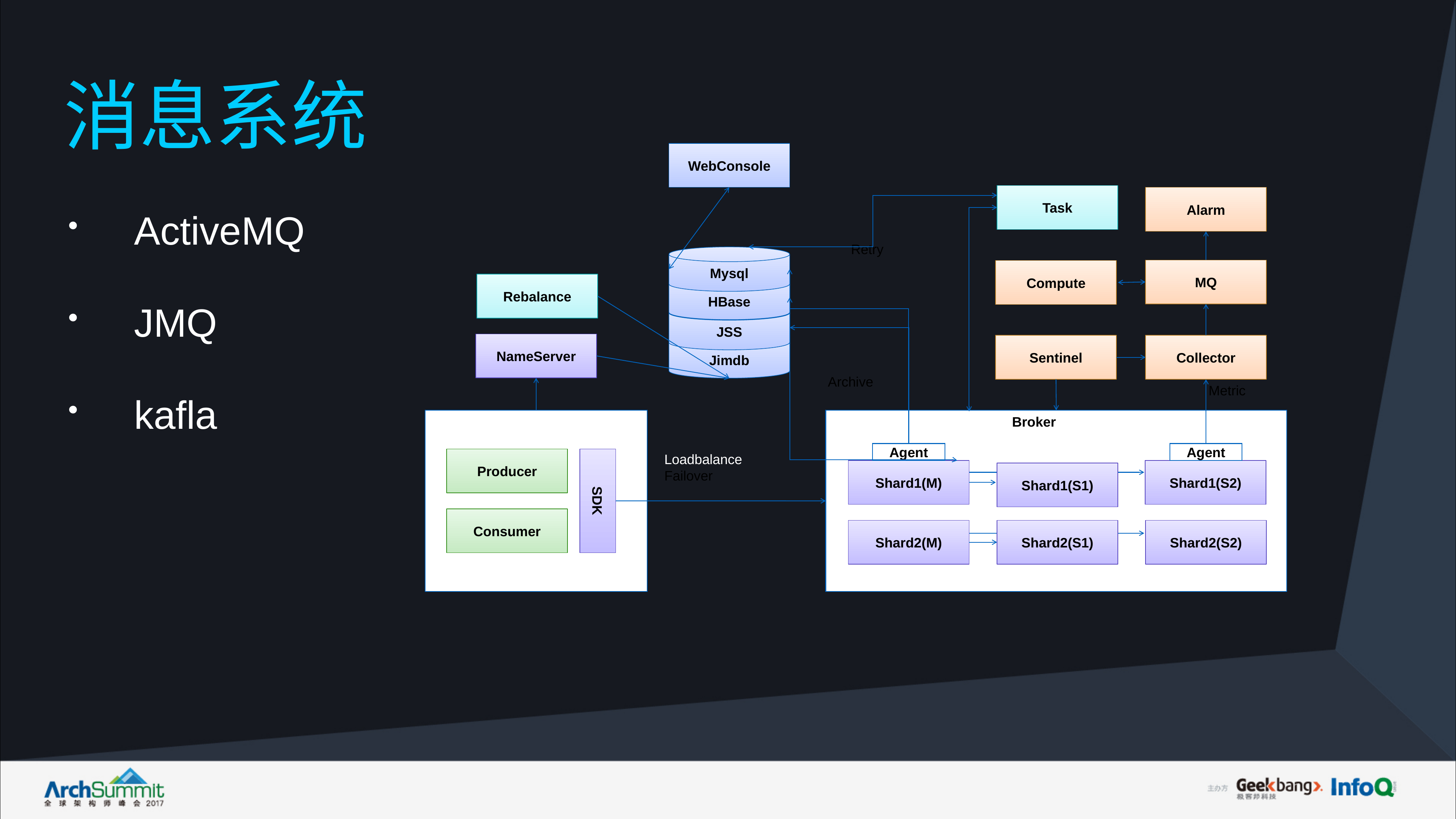

# 消息系统
WebConsole
Task
Alarm
Retry
Mysql
HBase
JSS
Jimdb
MQ
Compute
Rebalance
NameServer
Sentinel
Collector
Archive
Metric

Producer
SDK
Consumer
Broker(Topic)
Agent
Shard1(M)
Shard1(S2)
Shard2(M)
Shard2(S1)
Shard2(S2)
Agent
Shard1(S1)
Loadbalance
Failover
ActiveMQ
JMQ
kafla